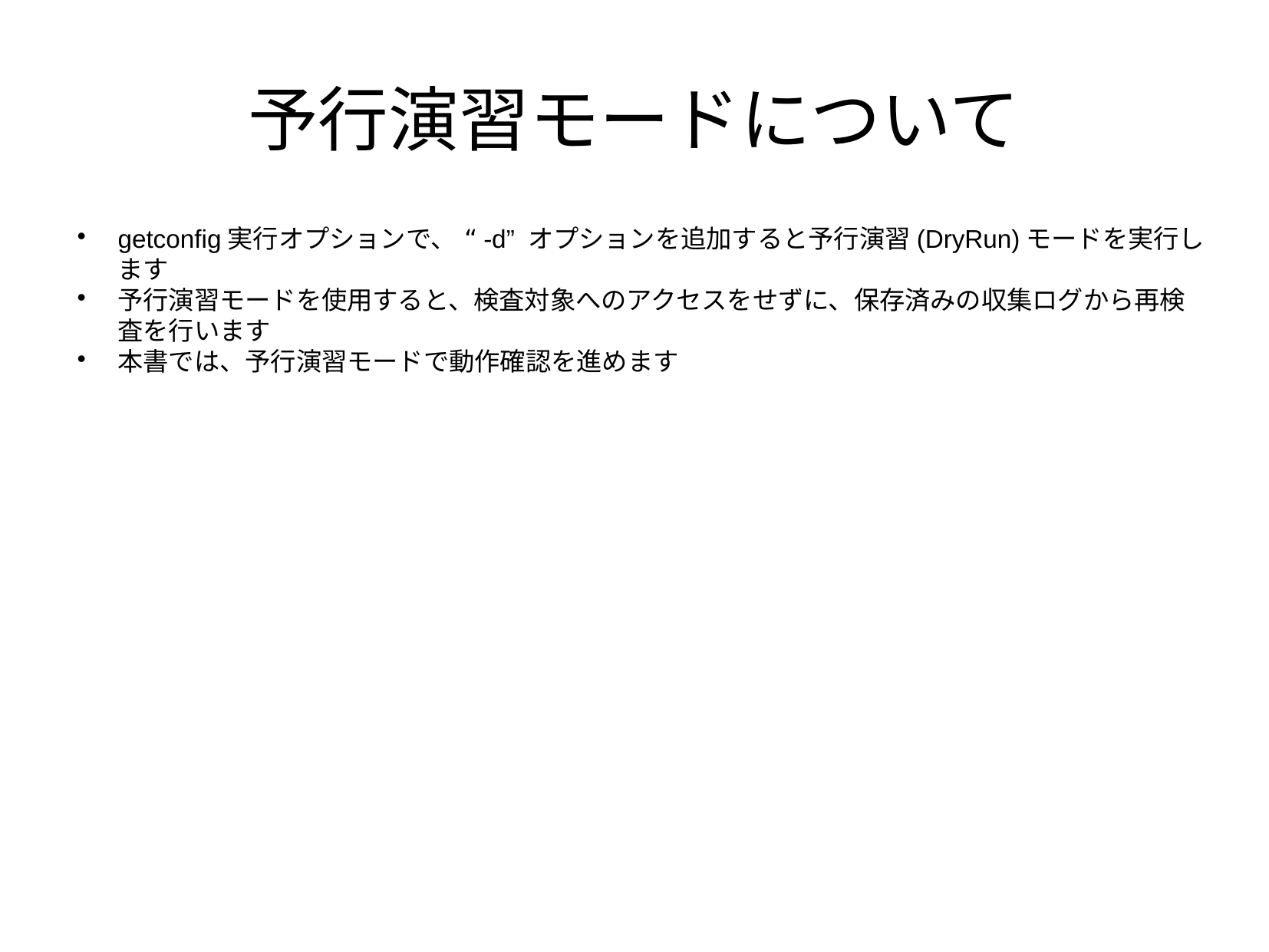

予行演習モードについて
getconfig実行オプションで、 “-d” オプションを追加すると予行演習(DryRun)モードを実行します
予行演習モードを使用すると、検査対象へのアクセスをせずに、保存済みの収集ログから再検査を行います
本書では、予行演習モードで動作確認を進めます